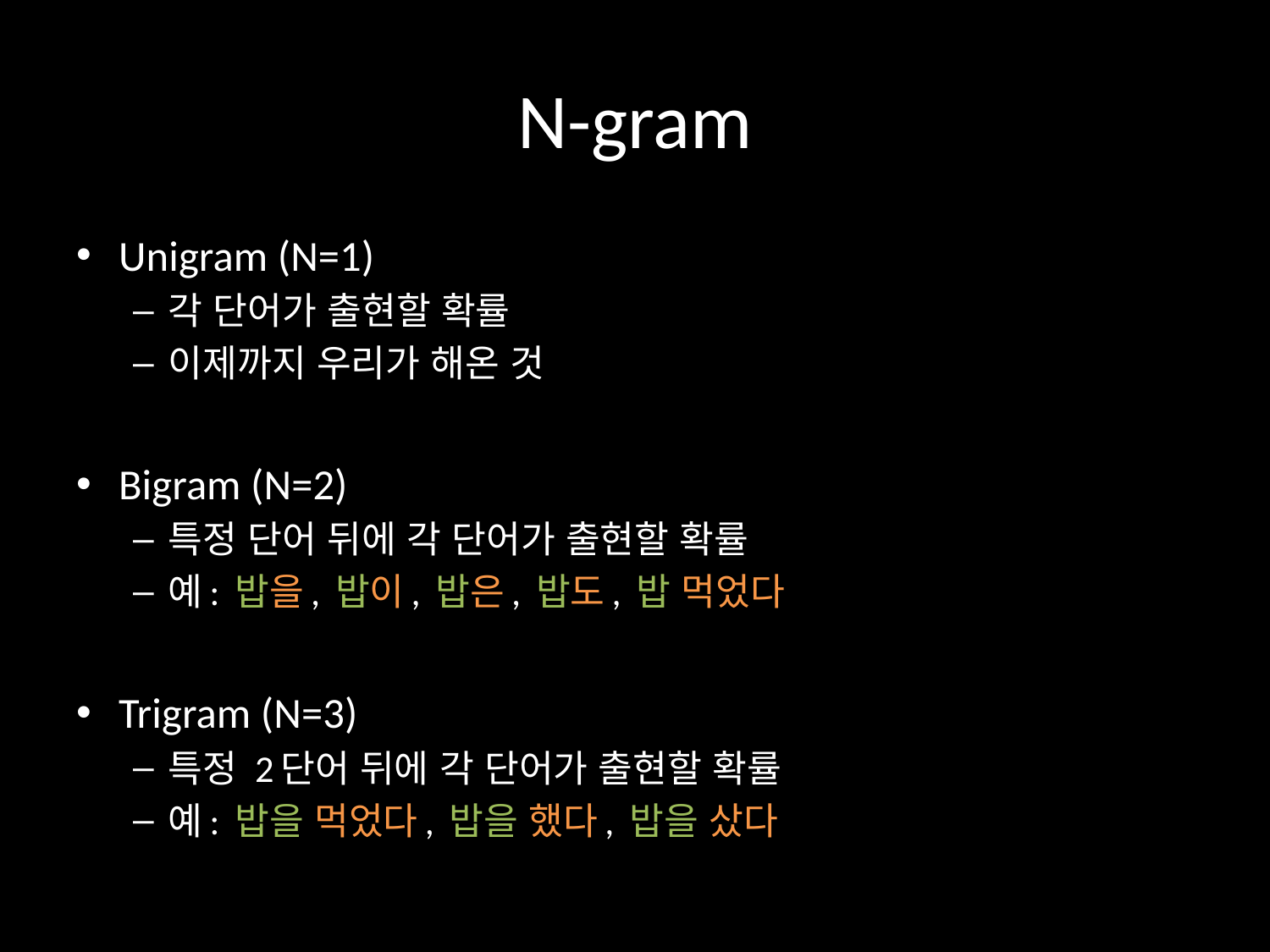

# N-gram
Unigram (N=1)
각 단어가 출현할 확률
이제까지 우리가 해온 것

Bigram (N=2)
특정 단어 뒤에 각 단어가 출현할 확률
예: 밥을, 밥이, 밥은, 밥도, 밥 먹었다

Trigram (N=3)
특정 2단어 뒤에 각 단어가 출현할 확률
예: 밥을 먹었다, 밥을 했다, 밥을 샀다